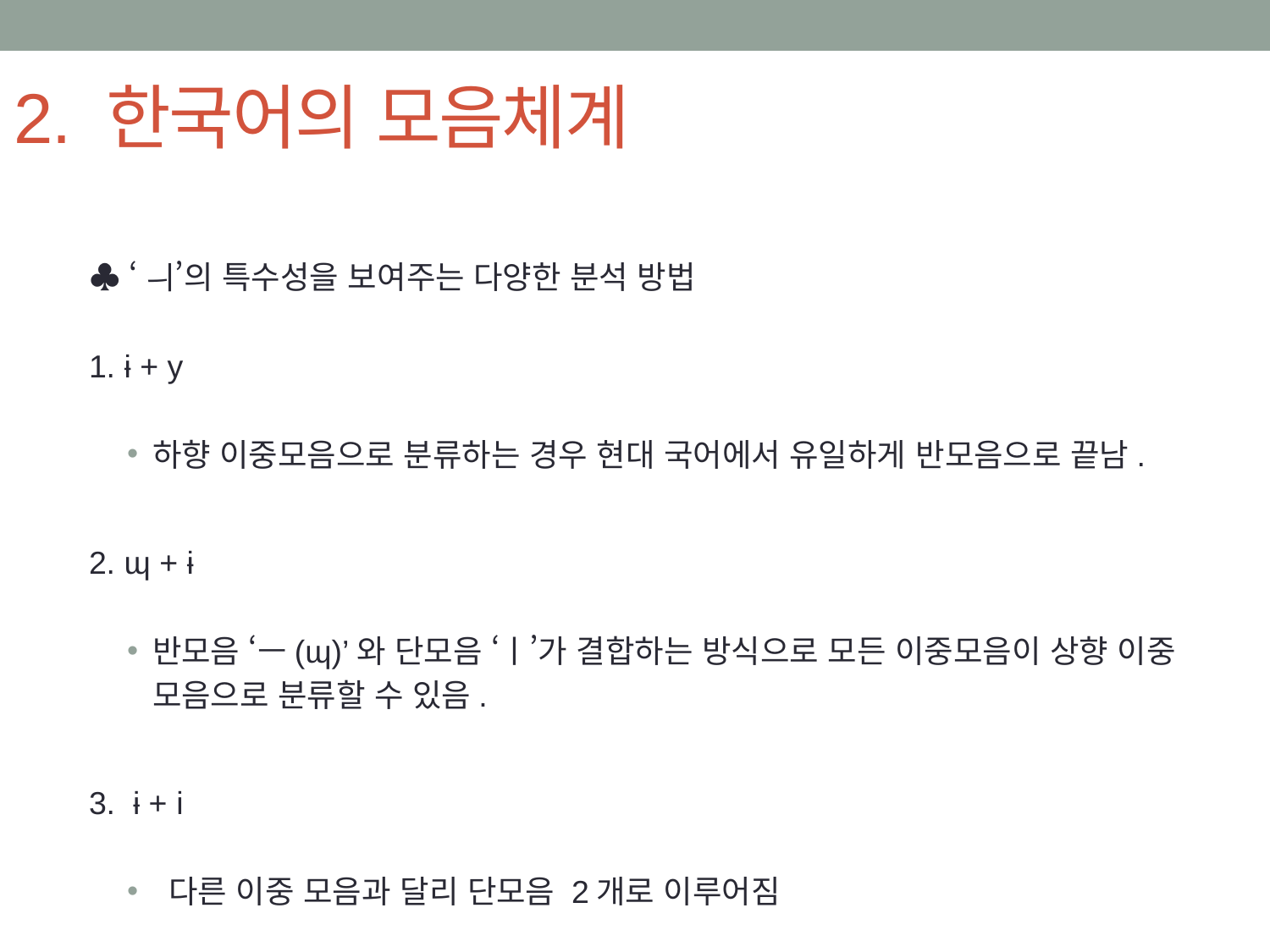

# 2. 한국어의 모음체계

♣ ‘ㅢ’의 특수성을 보여주는 다양한 분석 방법

1. ɨ + y

하향 이중모음으로 분류하는 경우 현대 국어에서 유일하게 반모음으로 끝남.

2. ɰ + ɨ

반모음 ‘ㅡ(ɰ)’와 단모음 ‘ㅣ’가 결합하는 방식으로 모든 이중모음이 상향 이중
  모음으로 분류할 수 있음.

3.  ɨ + i

 다른 이중 모음과 달리 단모음 2개로 이루어짐